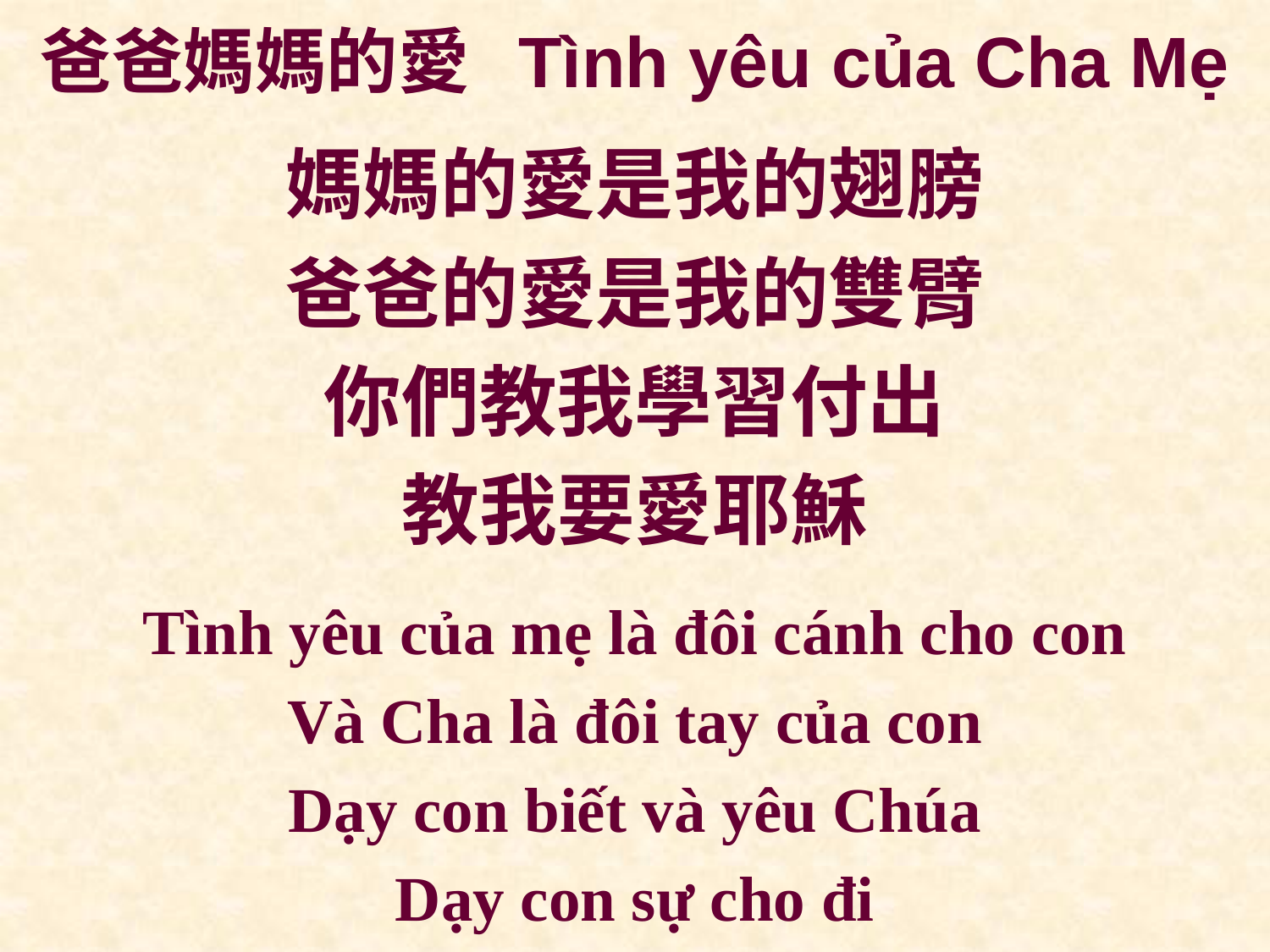

# 爸爸媽媽的愛  Tình yêu của Cha Mẹ
媽媽的愛是我的翅膀
爸爸的愛是我的雙臂
你們教我學習付出
教我要愛耶穌
Tình yêu của mẹ là đôi cánh cho con
Và Cha là đôi tay của con
Dạy con biết và yêu Chúa
Dạy con sự cho đi